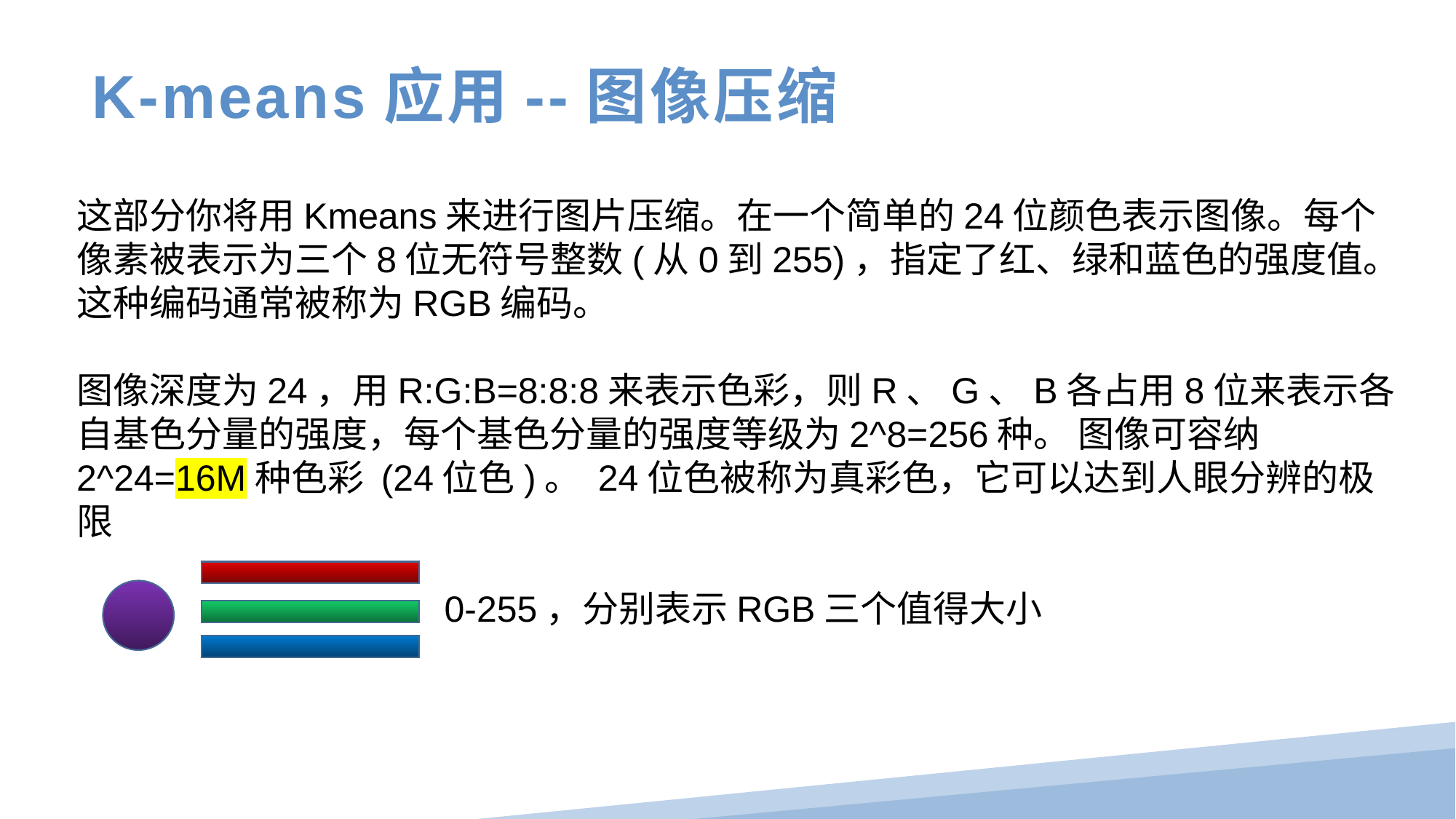

K-means应用--图像压缩
这部分你将用Kmeans来进行图片压缩。在一个简单的24位颜色表示图像。每个像素被表示为三个8位无符号整数(从0到255)，指定了红、绿和蓝色的强度值。这种编码通常被称为RGB编码。

图像深度为24，用R:G:B=8:8:8来表示色彩，则R、G、B各占用8位来表示各自基色分量的强度，每个基色分量的强度等级为2^8=256种。 图像可容纳2^24=16M种色彩 (24位色)。 24位色被称为真彩色，它可以达到人眼分辨的极限

0-255，分别表示RGB三个值得大小